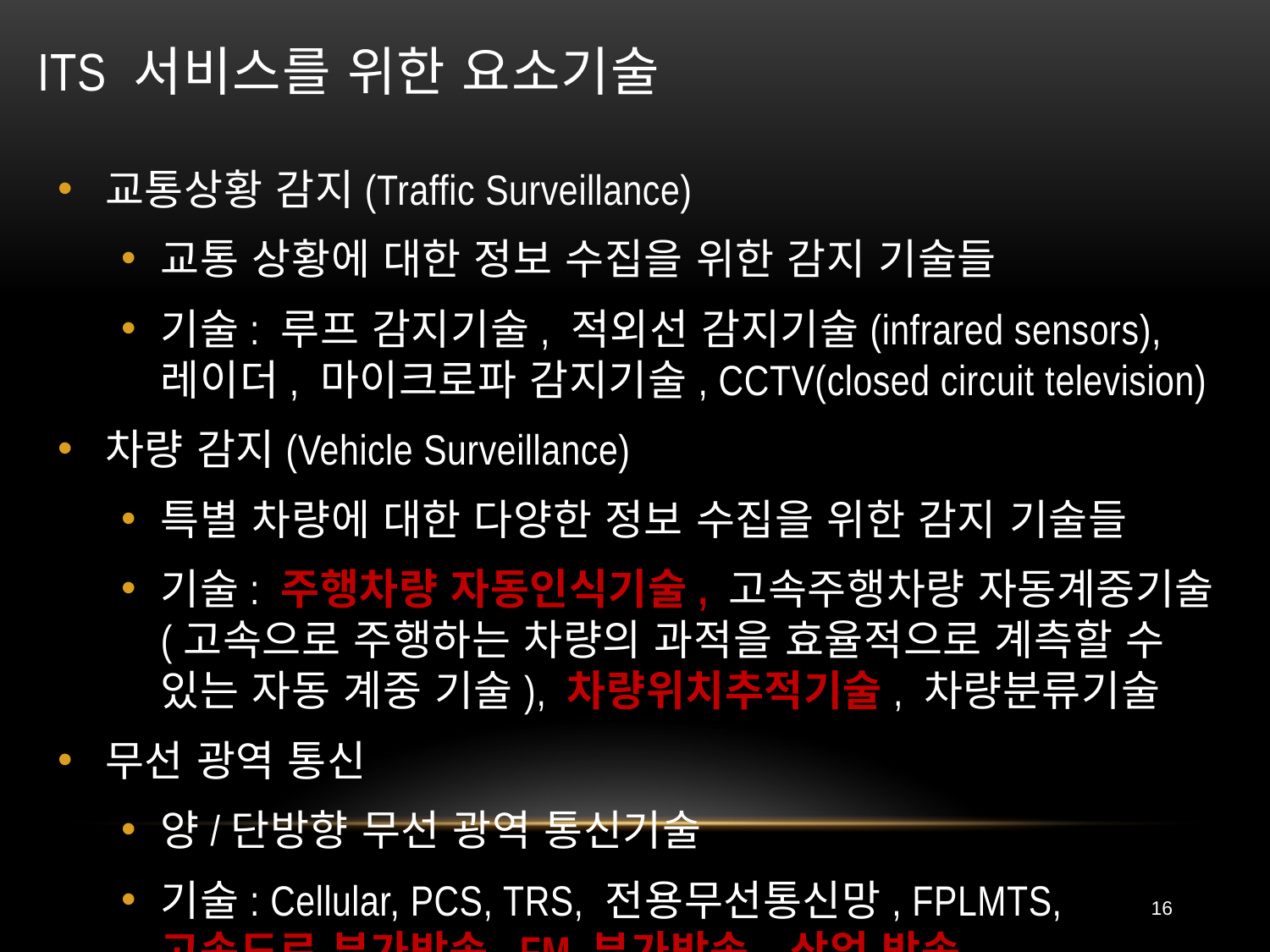

# ITS 서비스를 위한 요소기술
교통상황 감지(Traffic Surveillance)
교통 상황에 대한 정보 수집을 위한 감지 기술들
기술: 루프 감지기술, 적외선 감지기술(infrared sensors), 레이더, 마이크로파 감지기술, CCTV(closed circuit television)
차량 감지(Vehicle Surveillance)
특별 차량에 대한 다양한 정보 수집을 위한 감지 기술들
기술: 주행차량 자동인식기술, 고속주행차량 자동계중기술(고속으로 주행하는 차량의 과적을 효율적으로 계측할 수 있는 자동 계중 기술), 차량위치추적기술, 차량분류기술
무선 광역 통신
양/단방향 무선 광역 통신기술
기술: Cellular, PCS, TRS, 전용무선통신망, FPLMTS, 고속도로 부가방송, FM 부가방송, 상업 방송
16